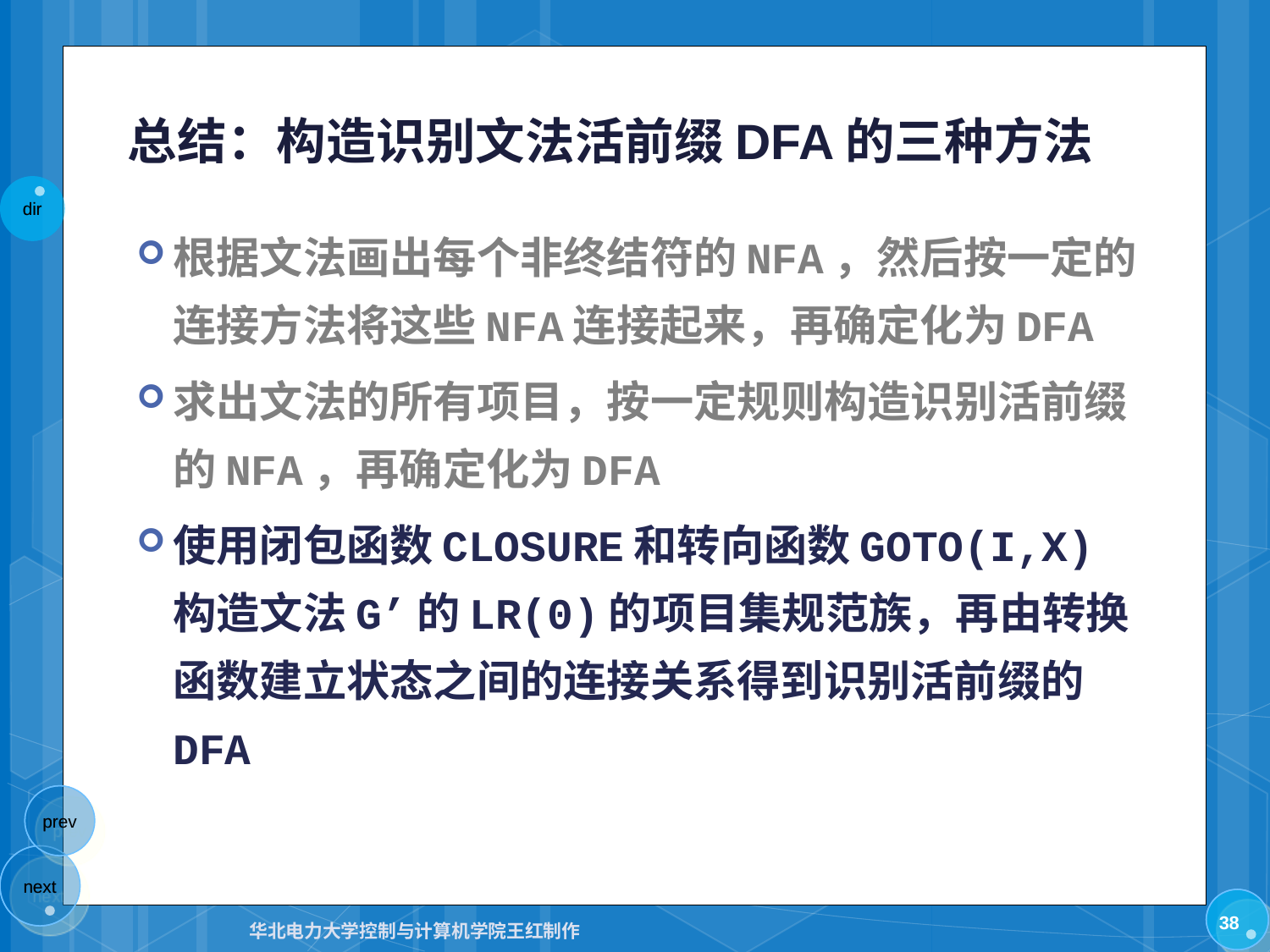

# 总结：构造识别文法活前缀DFA的三种方法
根据文法画出每个非终结符的NFA，然后按一定的连接方法将这些NFA连接起来，再确定化为DFA
求出文法的所有项目，按一定规则构造识别活前缀的NFA，再确定化为DFA
使用闭包函数CLOSURE和转向函数GOTO(I,X)构造文法G’的LR(0)的项目集规范族，再由转换函数建立状态之间的连接关系得到识别活前缀的DFA
38
华北电力大学控制与计算机学院王红制作